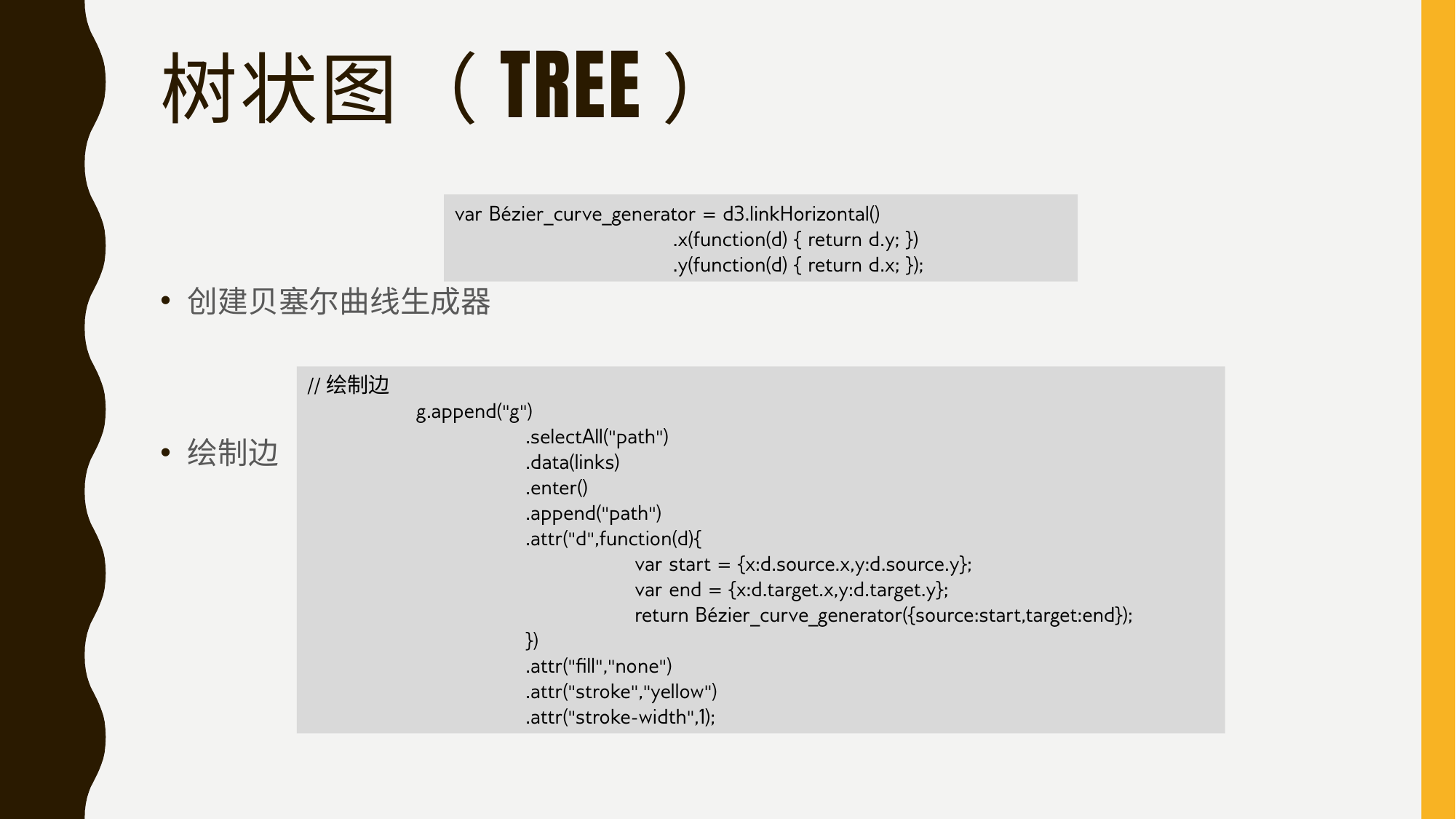

# 树状图（Tree）
var Bézier_curve_generator = d3.linkHorizontal()
    		.x(function(d) { return d.y; })
    		.y(function(d) { return d.x; });
创建贝塞尔曲线生成器

绘制边
//绘制边
    	g.append("g")
    		.selectAll("path")
    		.data(links)
    		.enter()
    		.append("path")
    		.attr("d",function(d){
    			var start = {x:d.source.x,y:d.source.y};
    			var end = {x:d.target.x,y:d.target.y};
    			return Bézier_curve_generator({source:start,target:end});
    		})
    		.attr("fill","none")
    		.attr("stroke","yellow")
    		.attr("stroke-width",1);